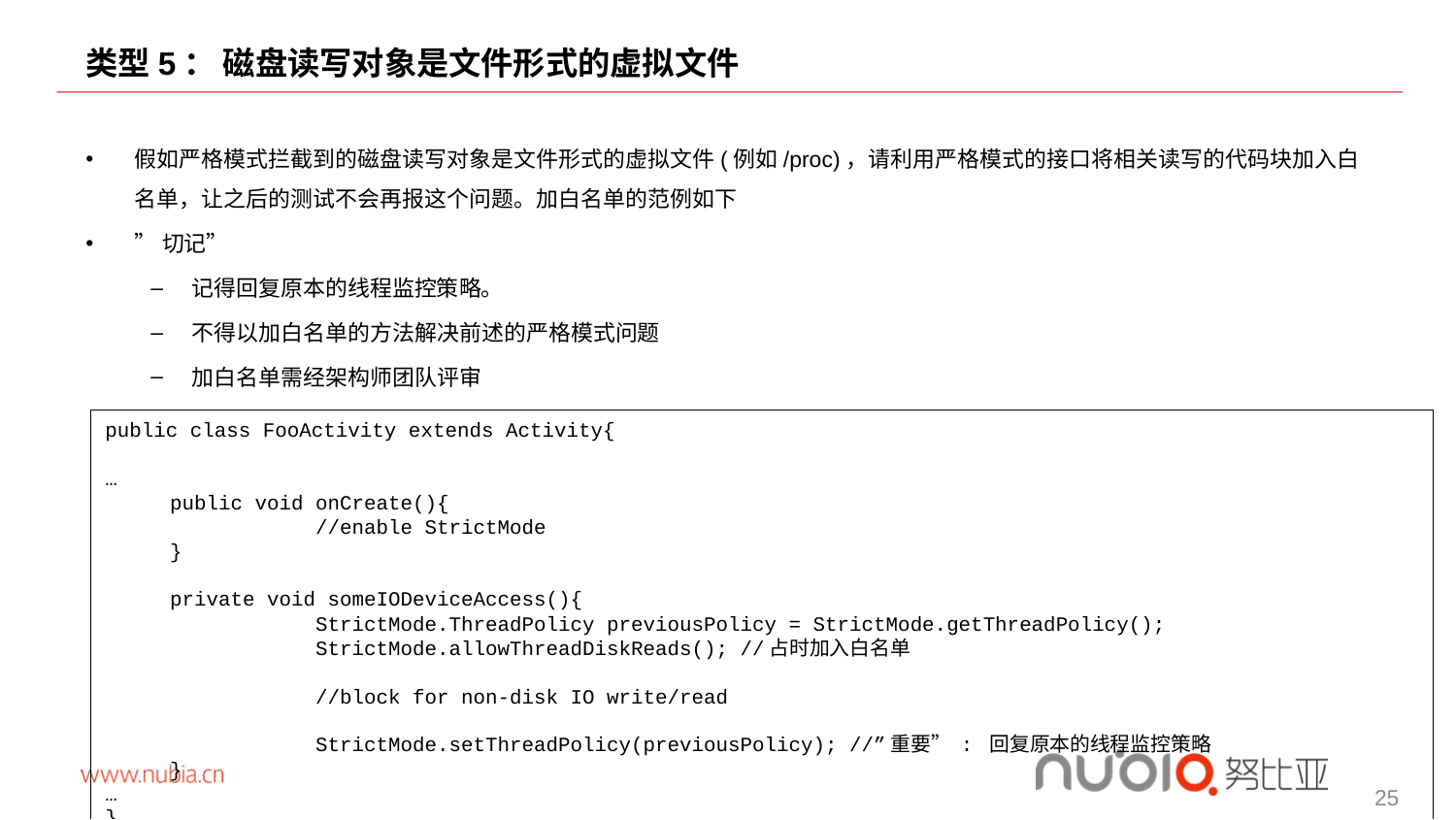

# 类型5： 磁盘读写对象是文件形式的虚拟文件
假如严格模式拦截到的磁盘读写对象是文件形式的虚拟文件(例如/proc)，请利用严格模式的接口将相关读写的代码块加入白名单，让之后的测试不会再报这个问题。加白名单的范例如下
”切记”
记得回复原本的线程监控策略。
不得以加白名单的方法解决前述的严格模式问题
加白名单需经架构师团队评审
public class FooActivity extends Activity{

…
public void onCreate(){
	//enable StrictMode
}

private void someIODeviceAccess(){
	StrictMode.ThreadPolicy previousPolicy = StrictMode.getThreadPolicy();
	StrictMode.allowThreadDiskReads(); //占时加入白名单

	//block for non-disk IO write/read

	StrictMode.setThreadPolicy(previousPolicy); //”重要” : 回复原本的线程监控策略
}
…
}
25